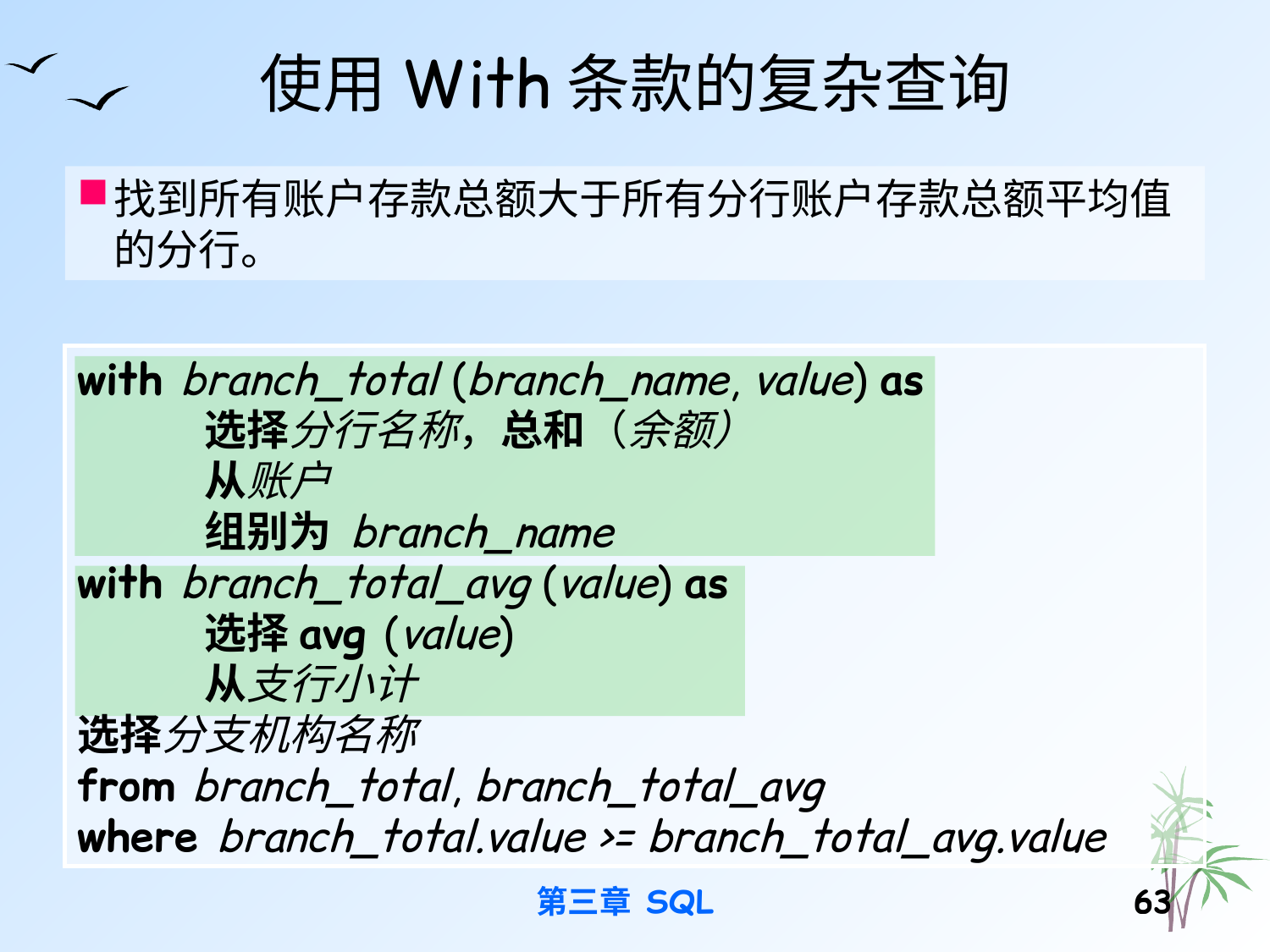

# 使用With条款的复杂查询
找到所有账户存款总额大于所有分行账户存款总额平均值的分行。
with branch_total (branch_name, value) as
   	选择分行名称，总和（余额）
   	从账户
   	组别为 branch_name
with branch_total_avg (value) as
  	选择avg (value)
   	从支行小计
选择分支机构名称
from branch_total, branch_total_avg
where branch_total.value >= branch_total_avg.value

第三章 SQL
63